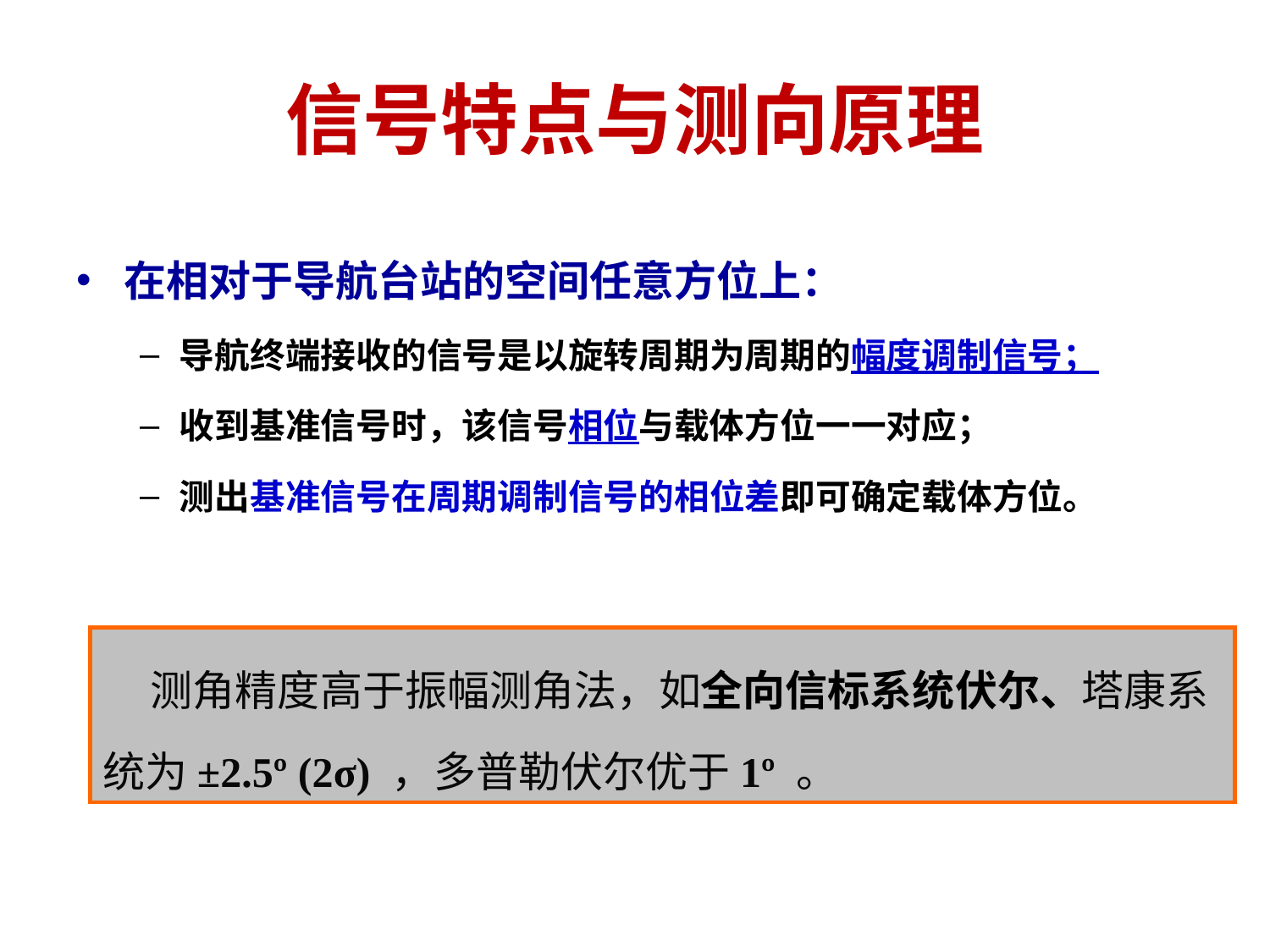

# 信号特点与测向原理
在相对于导航台站的空间任意方位上：
导航终端接收的信号是以旋转周期为周期的幅度调制信号；
收到基准信号时，该信号相位与载体方位一一对应；
测出基准信号在周期调制信号的相位差即可确定载体方位。

    测角精度高于振幅测角法，如全向信标系统伏尔、塔康系统为±2.5º (2σ) ，多普勒伏尔优于1º 。